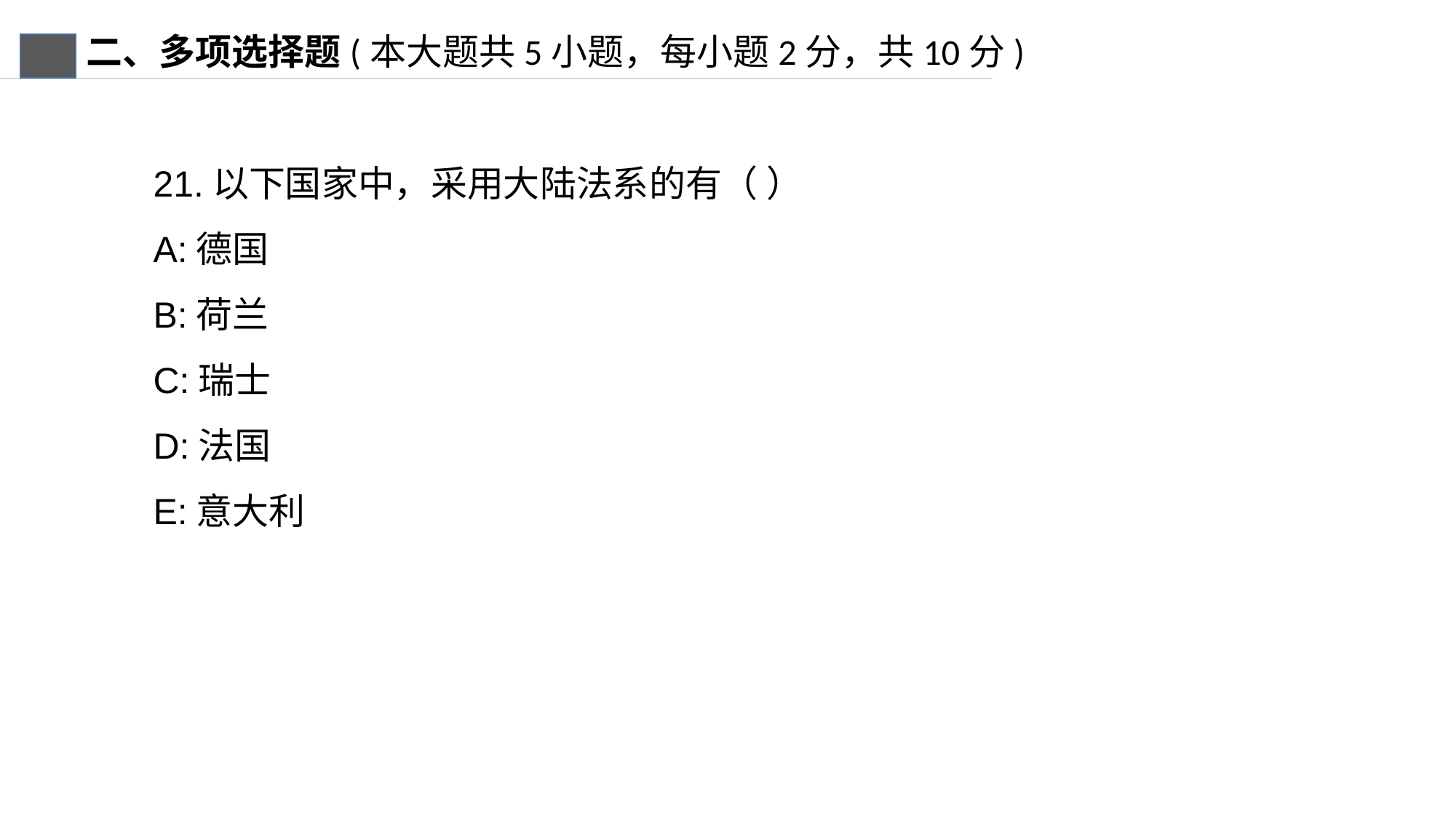

二、多项选择题(本大题共5小题，每小题2分，共10分)

21.以下国家中，采用大陆法系的有（ ）
A:德国
B:荷兰
C:瑞士
D:法国
E:意大利